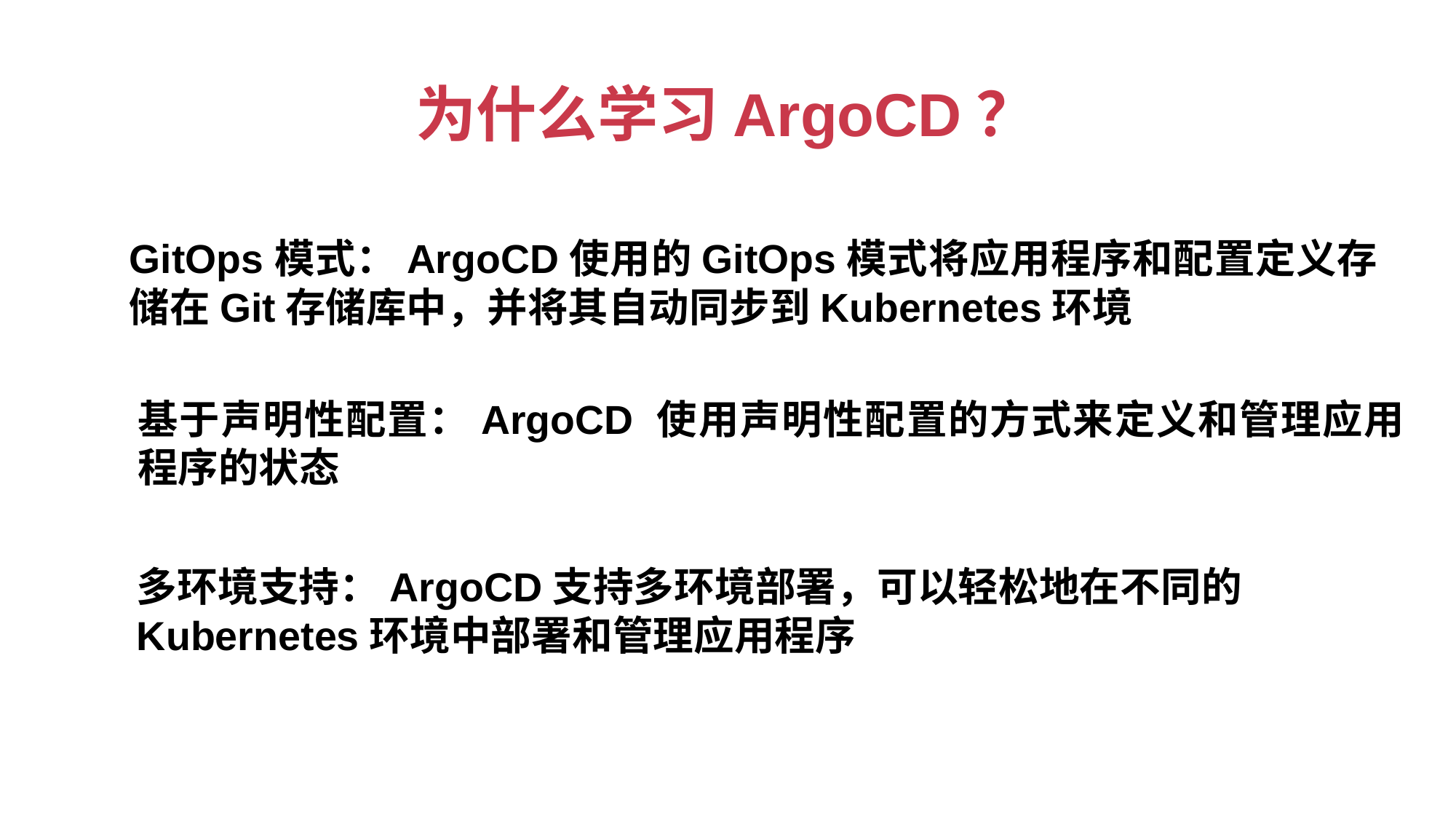

为什么学习ArgoCD？
GitOps模式：ArgoCD使用的GitOps模式将应用程序和配置定义存储在Git存储库中，并将其自动同步到Kubernetes环境
基于声明性配置：ArgoCD 使用声明性配置的方式来定义和管理应用程序的状态
多环境支持：ArgoCD支持多环境部署，可以轻松地在不同的Kubernetes环境中部署和管理应用程序